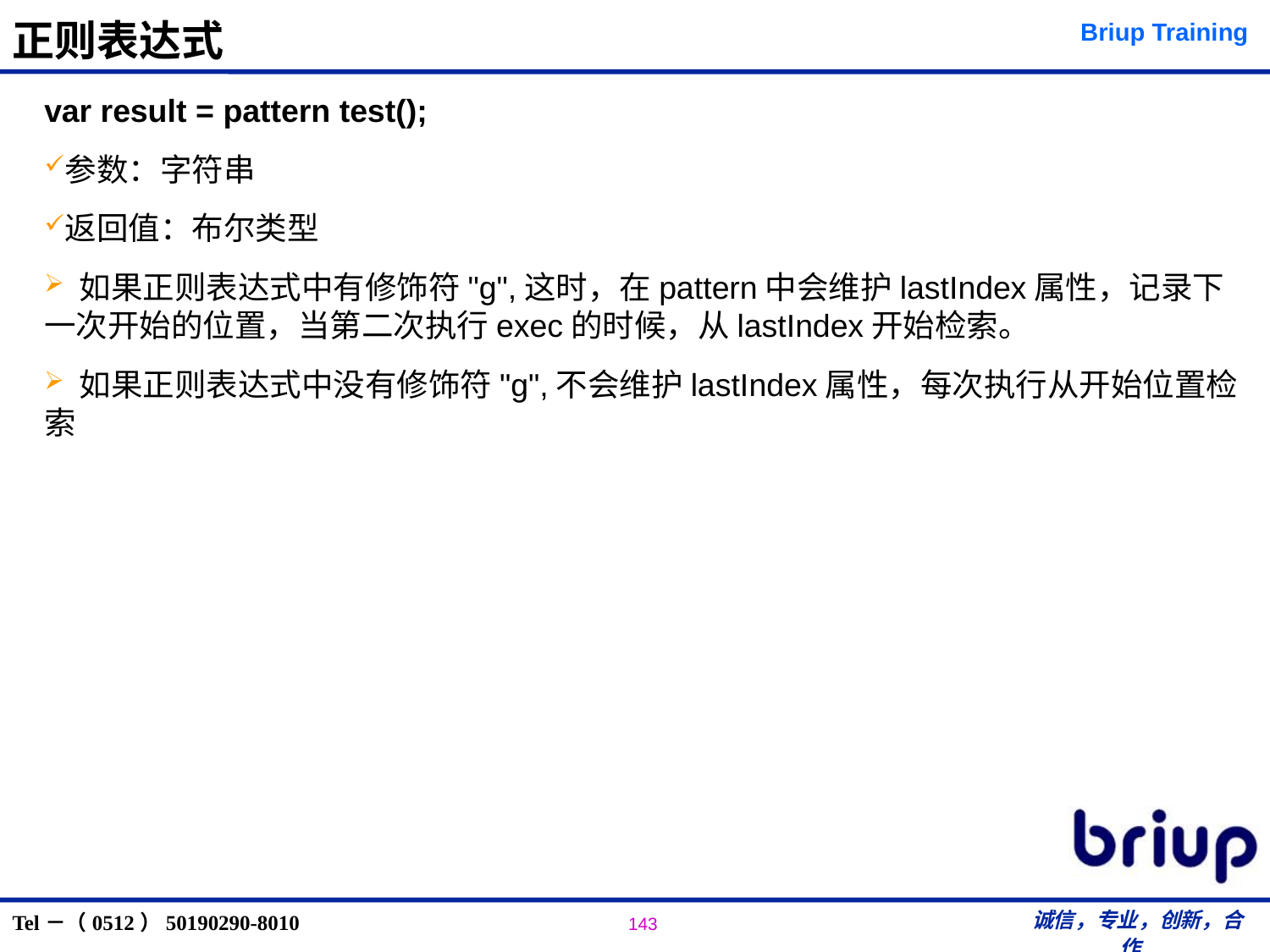

# 正则表达式
var result = pattern test();
参数：字符串
返回值：布尔类型
 如果正则表达式中有修饰符"g",这时，在pattern中会维护lastIndex属性，记录下一次开始的位置，当第二次执行exec的时候，从lastIndex开始检索。
 如果正则表达式中没有修饰符"g",不会维护lastIndex属性，每次执行从开始位置检索